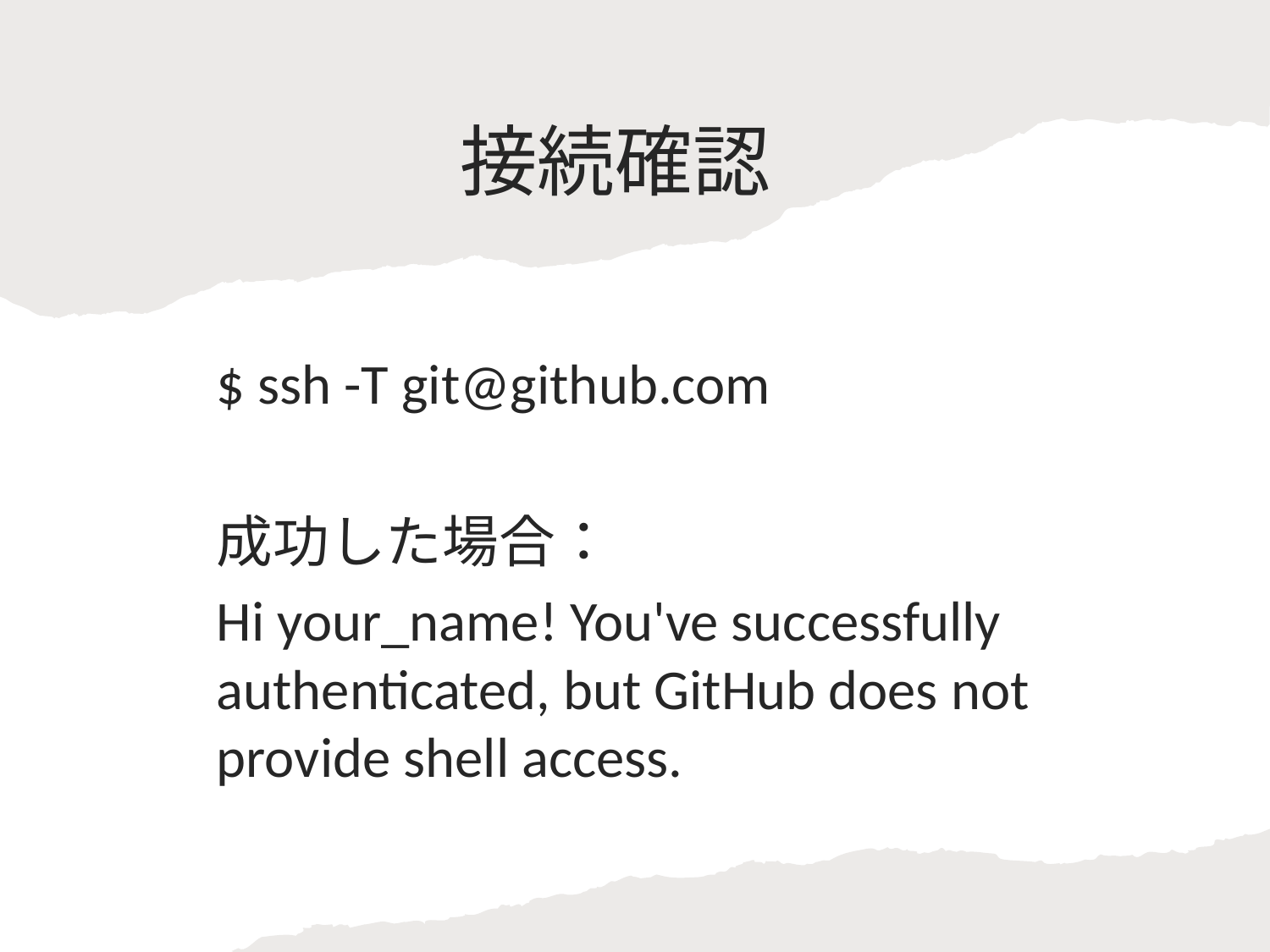

# 接続確認
$ ssh -T git@github.com

成功した場合：
Hi your_name! You've successfully authenticated, but GitHub does not provide shell access.